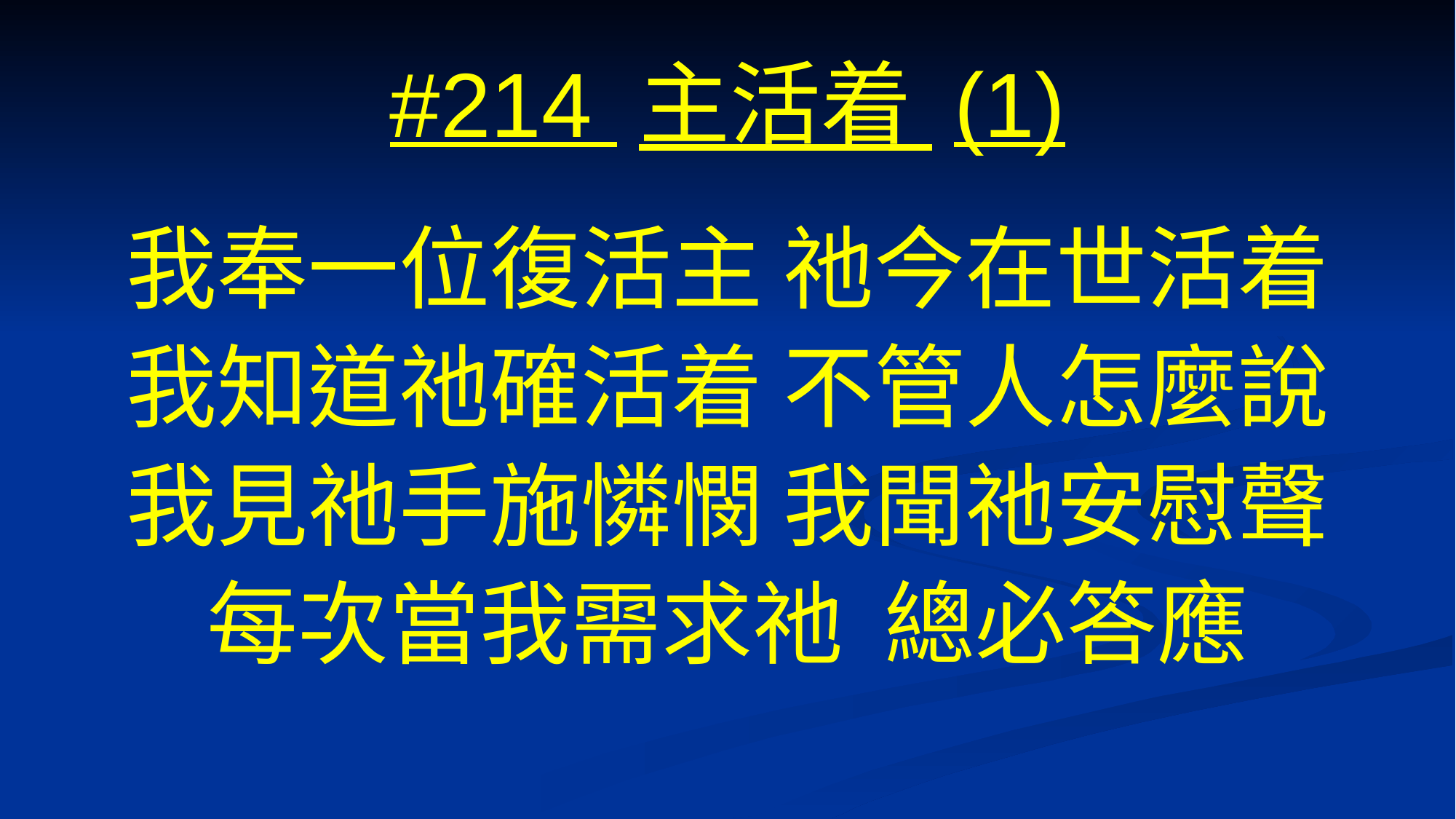

# #214 主活着 (1)
我奉一位復活主 祂今在世活着
我知道祂確活着 不管人怎麼說
我見祂手施憐憫 我聞祂安慰聲
每次當我需求祂  總必答應